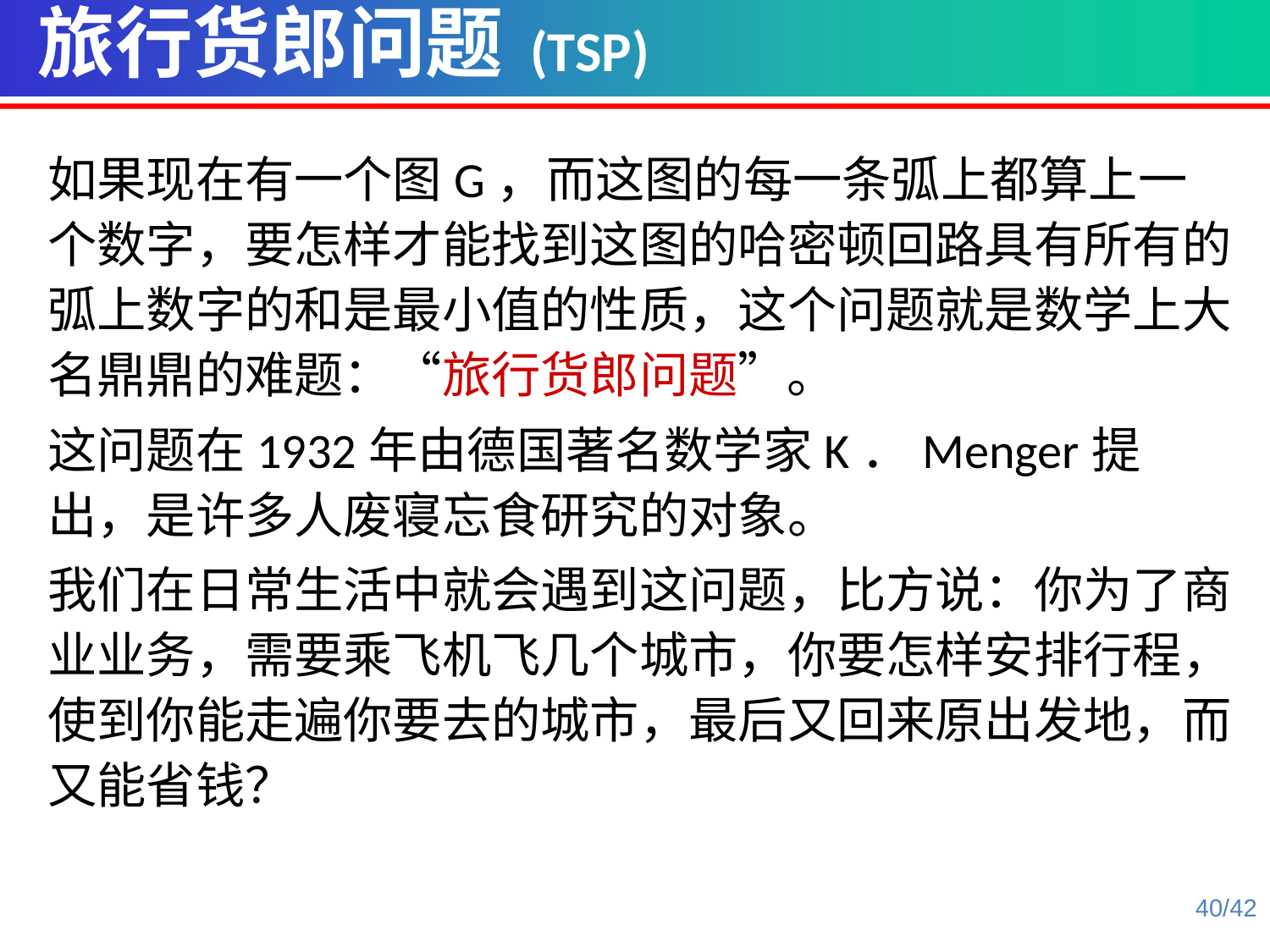

旅行货郎问题 (TSP)
如果现在有一个图G，而这图的每一条弧上都算上一个数字，要怎样才能找到这图的哈密顿回路具有所有的弧上数字的和是最小值的性质，这个问题就是数学上大名鼎鼎的难题：“旅行货郎问题”。
这问题在1932年由德国著名数学家K．Menger提出，是许多人废寝忘食研究的对象。
我们在日常生活中就会遇到这问题，比方说：你为了商业业务，需要乘飞机飞几个城市，你要怎样安排行程，使到你能走遍你要去的城市，最后又回来原出发地，而又能省钱？
40/42